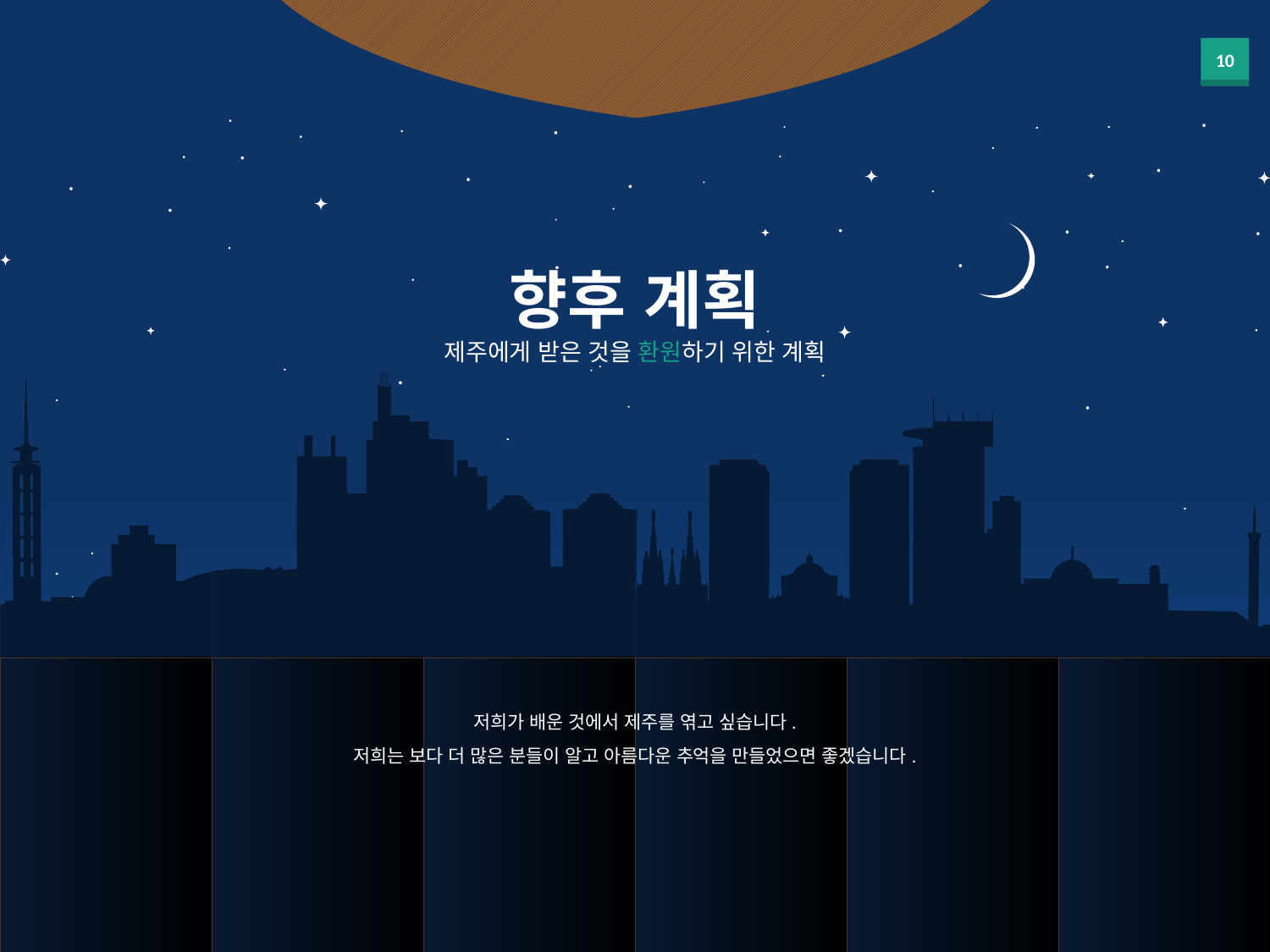

향후 계획
제주에게 받은 것을 환원하기 위한 계획

저희가 배운 것에서 제주를 엮고 싶습니다.
저희는 보다 더 많은 분들이 알고 아름다운 추억을 만들었으면 좋겠습니다.